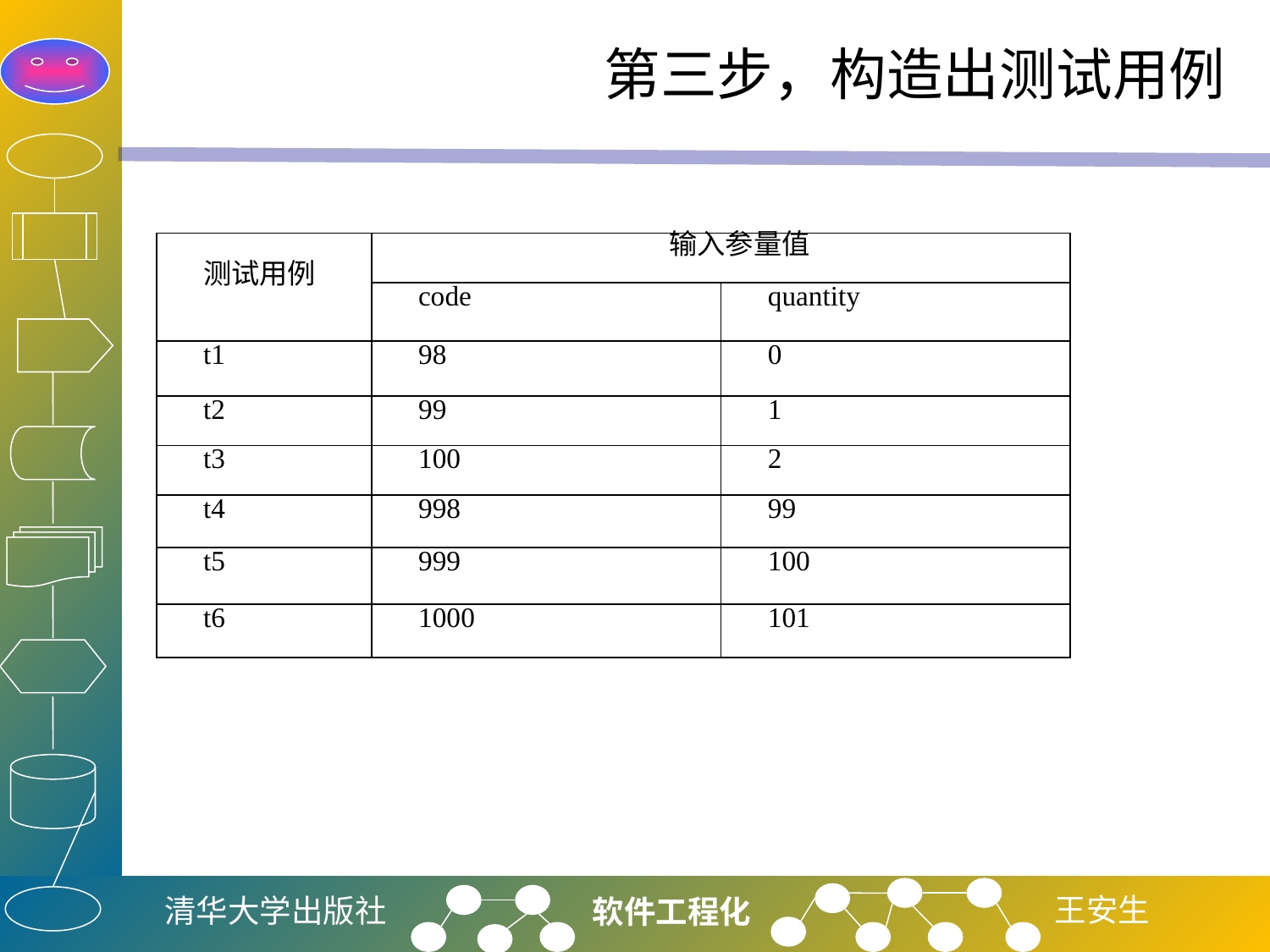

# 第三步，构造出测试用例
| 测试用例 | 输入参量值 |  |
| --- | --- | --- |
|  | code | quantity |
| t1 | 98 | 0 |
| t2 | 99 | 1 |
| t3 | 100 | 2 |
| t4 | 998 | 99 |
| t5 | 999 | 100 |
| t6 | 1000 | 101 |